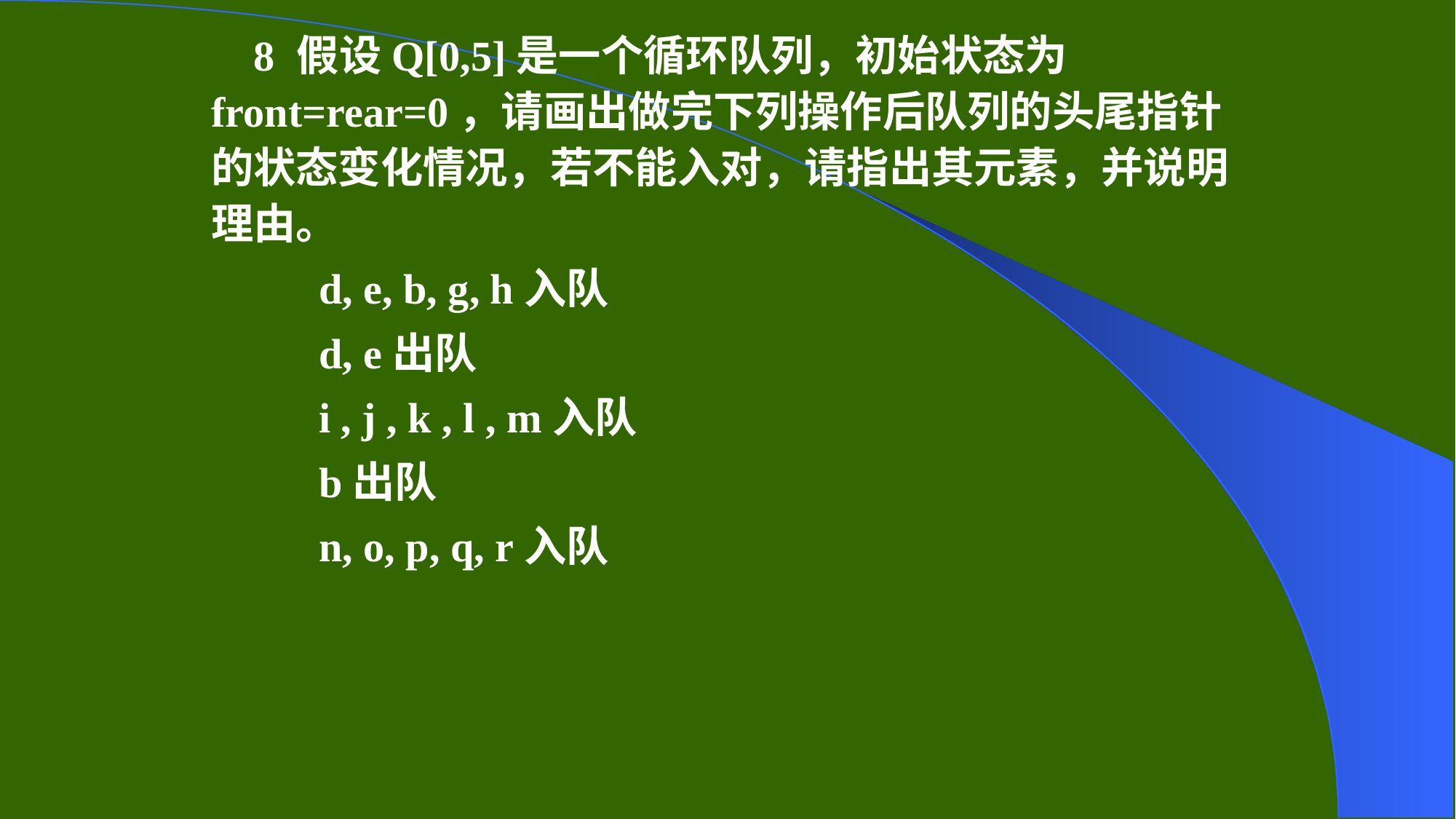

8 假设Q[0,5]是一个循环队列，初始状态为front=rear=0，请画出做完下列操作后队列的头尾指针的状态变化情况，若不能入对，请指出其元素，并说明理由。
d, e, b, g, h入队
d, e出队
i , j , k , l , m入队
b出队
n, o, p, q, r入队